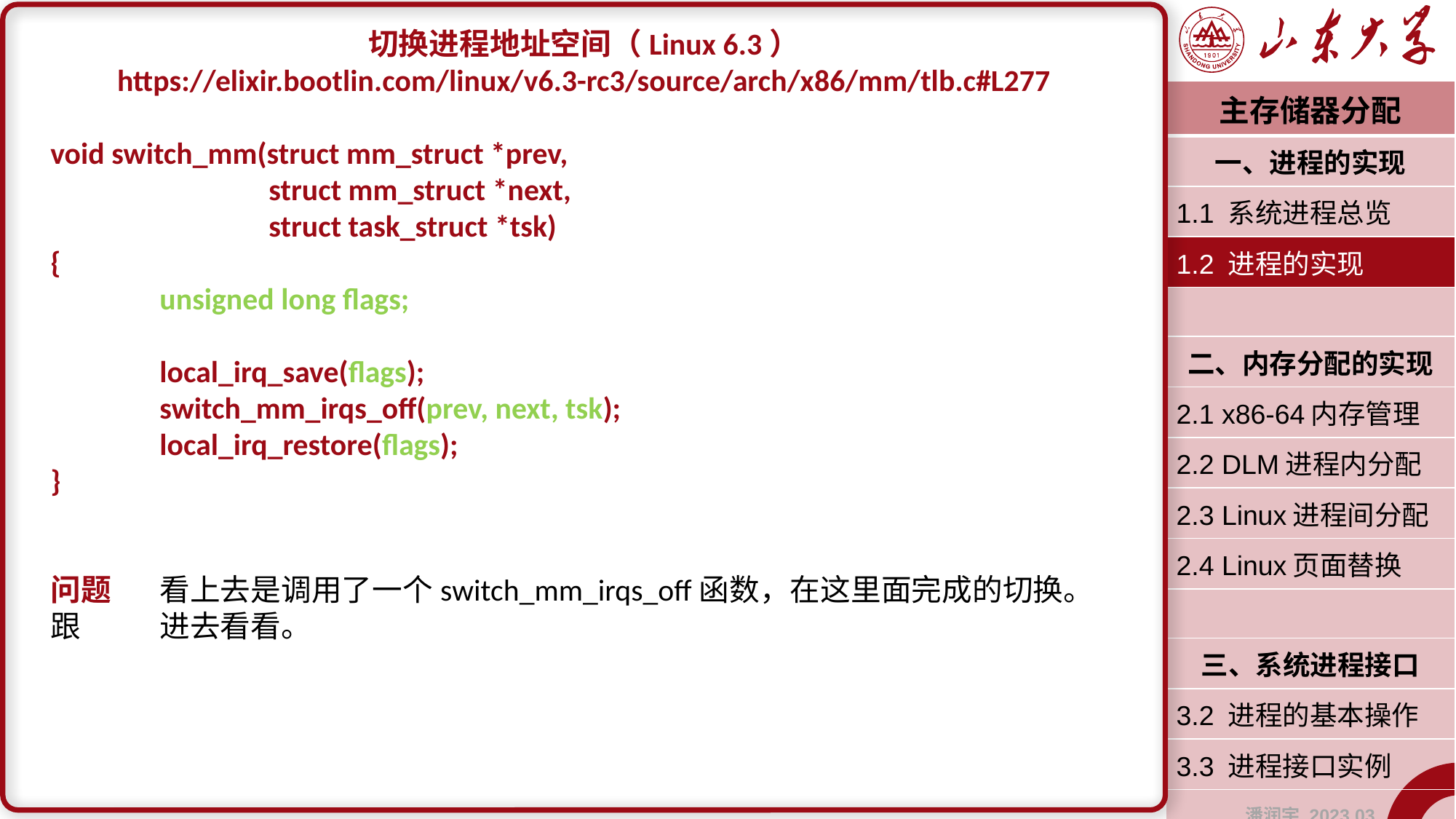

切换进程地址空间（Linux 6.3）
https://elixir.bootlin.com/linux/v6.3-rc3/source/arch/x86/mm/tlb.c#L277

void switch_mm(struct mm_struct *prev,
		struct mm_struct *next,
		struct task_struct *tsk)
{
	unsigned long flags;

	local_irq_save(flags);
	switch_mm_irqs_off(prev, next, tsk);
	local_irq_restore(flags);
}

问题	看上去是调用了一个switch_mm_irqs_off函数，在这里面完成的切换。跟	进去看看。
| 主存储器分配 |
| --- |
| 一、进程的实现 |
| 1.1 系统进程总览 |
| 1.2 进程的实现 |
|  |
| 二、内存分配的实现 |
| 2.1 x86-64内存管理 |
| 2.2 DLM进程内分配 |
| 2.3 Linux进程间分配 |
| 2.4 Linux页面替换 |
|  |
| 三、系统进程接口 |
| 3.2 进程的基本操作 |
| 3.3 进程接口实例 |
| 潘润宇 2023.03 |